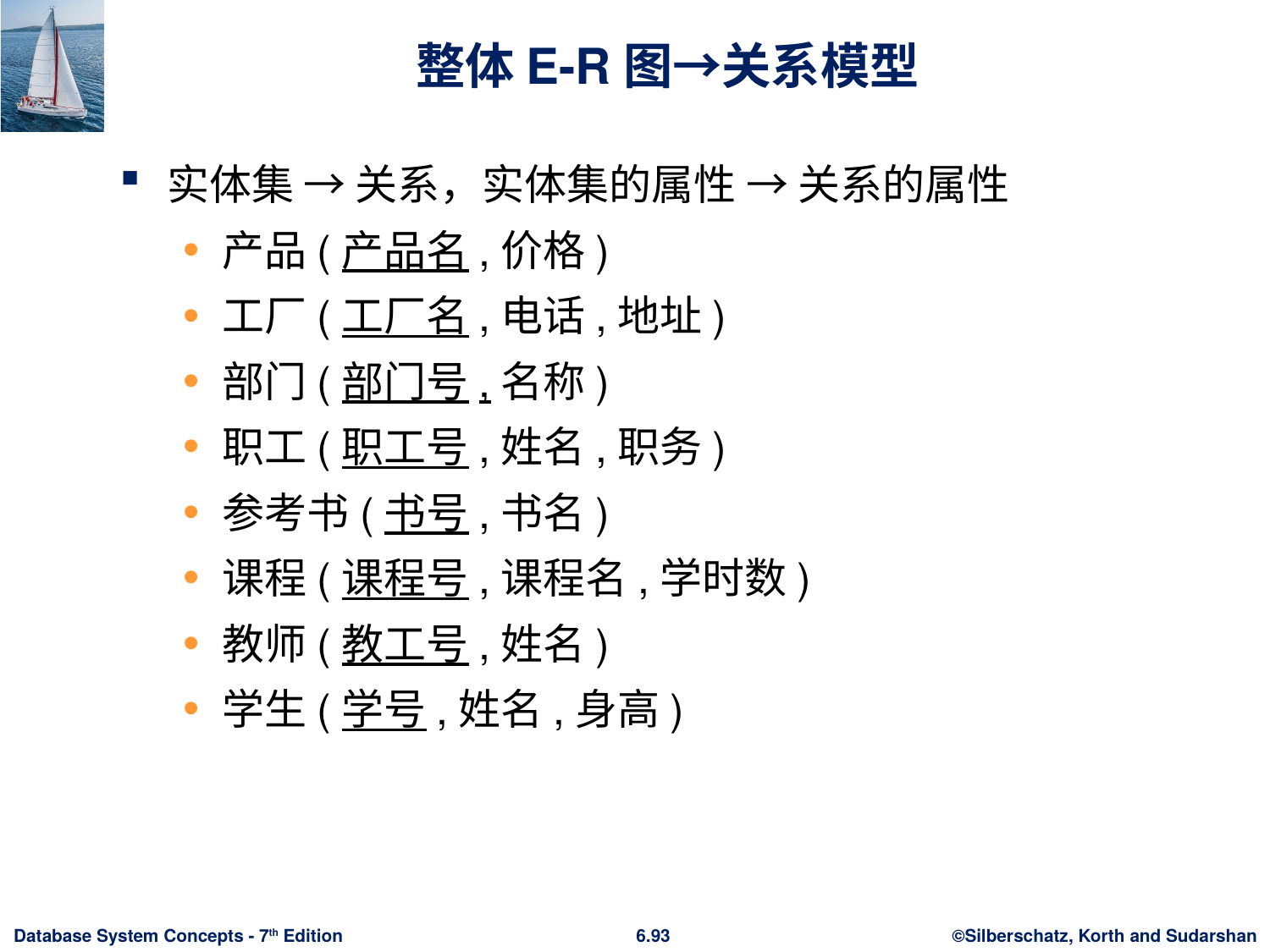

# 整体E-R图→关系模型
实体集 → 关系，实体集的属性 → 关系的属性
产品(产品名,价格)
工厂(工厂名,电话,地址)
部门(部门号,名称)
职工(职工号,姓名,职务)
参考书(书号,书名)
课程(课程号,课程名,学时数)
教师(教工号,姓名)
学生(学号,姓名,身高)